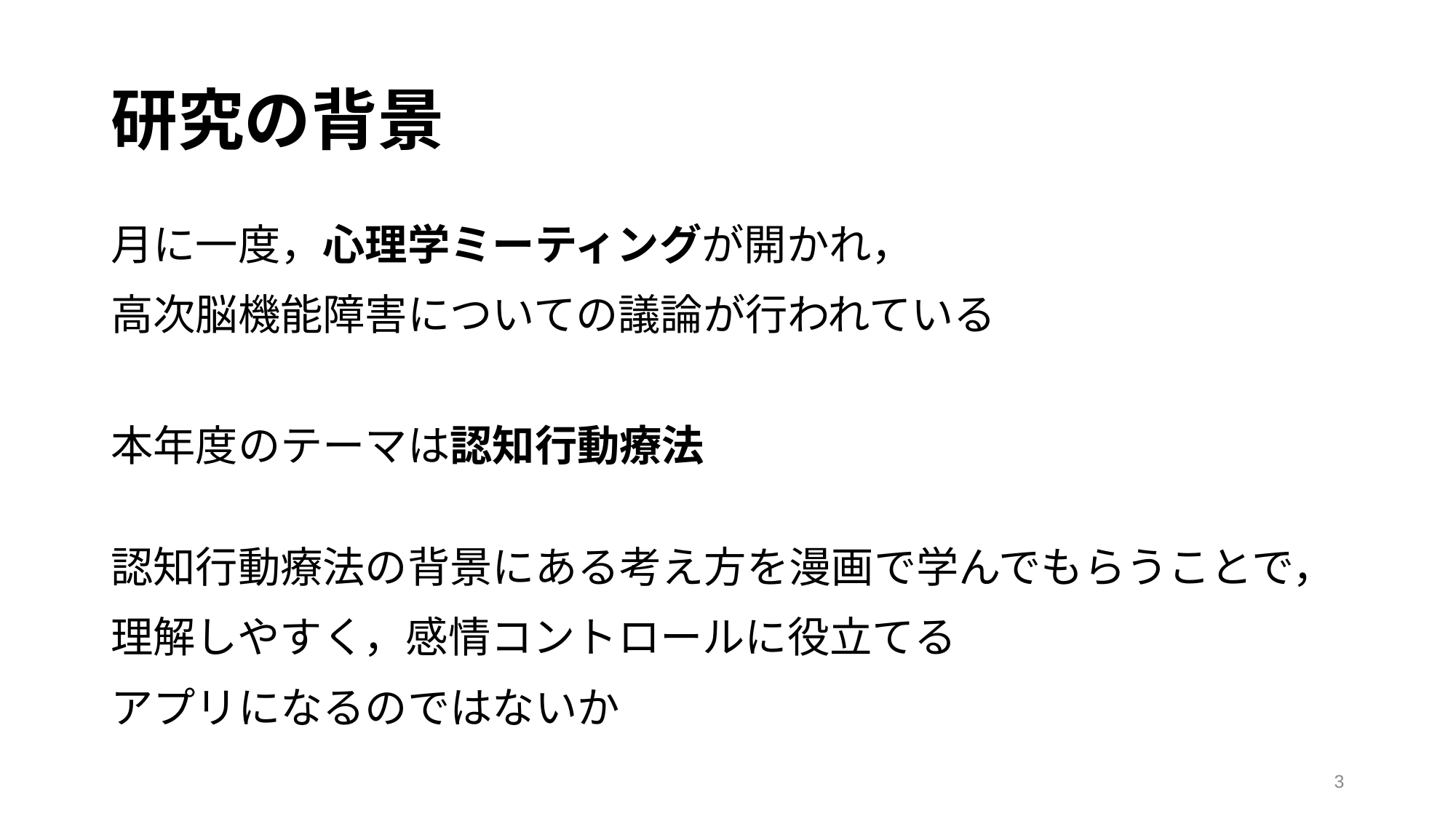

# 研究の背景
月に一度，心理学ミーティングが開かれ，
高次脳機能障害についての議論が行われている

本年度のテーマは認知行動療法

認知行動療法の背景にある考え方を漫画で学んでもらうことで，
理解しやすく，感情コントロールに役立てる
アプリになるのではないか
3